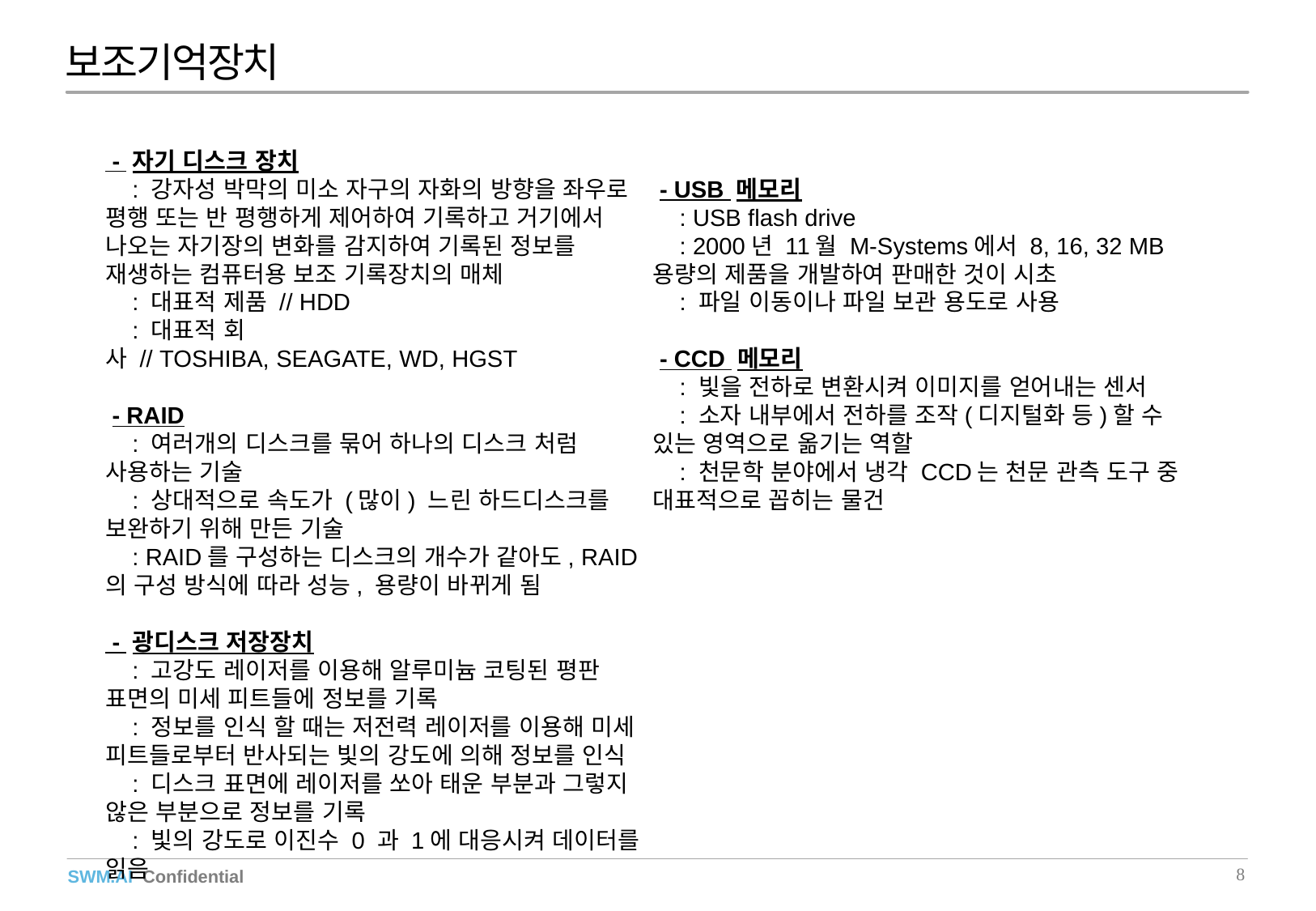

보조기억장치
 - 자기 디스크 장치
    : 강자성 박막의 미소 자구의 자화의 방향을 좌우로 평행 또는 반 평행하게 제어하여 기록하고 거기에서 나오는 자기장의 변화를 감지하여 기록된 정보를 재생하는 컴퓨터용 보조 기록장치의 매체
    : 대표적 제품 // HDD
    : 대표적 회사 // TOSHIBA, SEAGATE, WD, HGST

 - RAID
    : 여러개의 디스크를 묶어 하나의 디스크 처럼 사용하는 기술
    : 상대적으로 속도가 (많이) 느린 하드디스크를 보완하기 위해 만든 기술
    : RAID를 구성하는 디스크의 개수가 같아도, RAID의 구성 방식에 따라 성능, 용량이 바뀌게 됨
 - 광디스크 저장장치
    : 고강도 레이저를 이용해 알루미늄 코팅된 평판 표면의 미세 피트들에 정보를 기록
    : 정보를 인식 할 때는 저전력 레이저를 이용해 미세 피트들로부터 반사되는 빛의 강도에 의해 정보를 인식
    : 디스크 표면에 레이저를 쏘아 태운 부분과 그렇지 않은 부분으로 정보를 기록
    : 빛의 강도로 이진수 0 과 1에 대응시켜 데이터를 읽음
 - USB 메모리
    : USB flash drive
    : 2000년 11월 M-Systems에서 8, 16, 32 MB 용량의 제품을 개발하여 판매한 것이 시초
    : 파일 이동이나 파일 보관 용도로 사용
 - CCD 메모리
    : 빛을 전하로 변환시켜 이미지를 얻어내는 센서
    : 소자 내부에서 전하를 조작(디지털화 등)할 수 있는 영역으로 옮기는 역할
    : 천문학 분야에서 냉각 CCD는 천문 관측 도구 중 대표적으로 꼽히는 물건
8